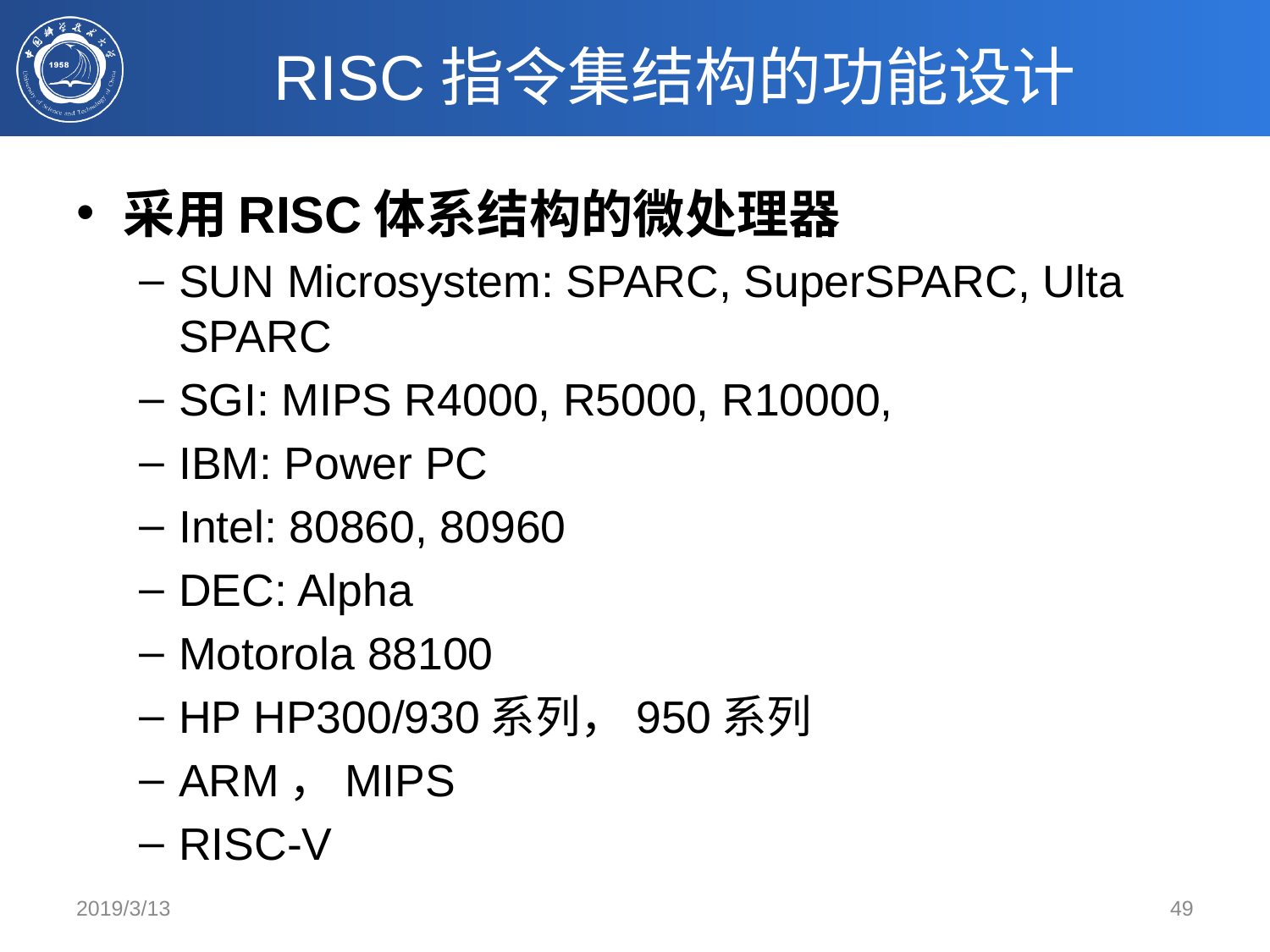

# RISC指令集结构的功能设计
采用RISC体系结构的微处理器
SUN Microsystem: SPARC, SuperSPARC, Ulta SPARC
SGI: MIPS R4000, R5000, R10000,
IBM: Power PC
Intel: 80860, 80960
DEC: Alpha
Motorola 88100
HP HP300/930系列，950系列
ARM，MIPS
RISC-V
2019/3/13
49